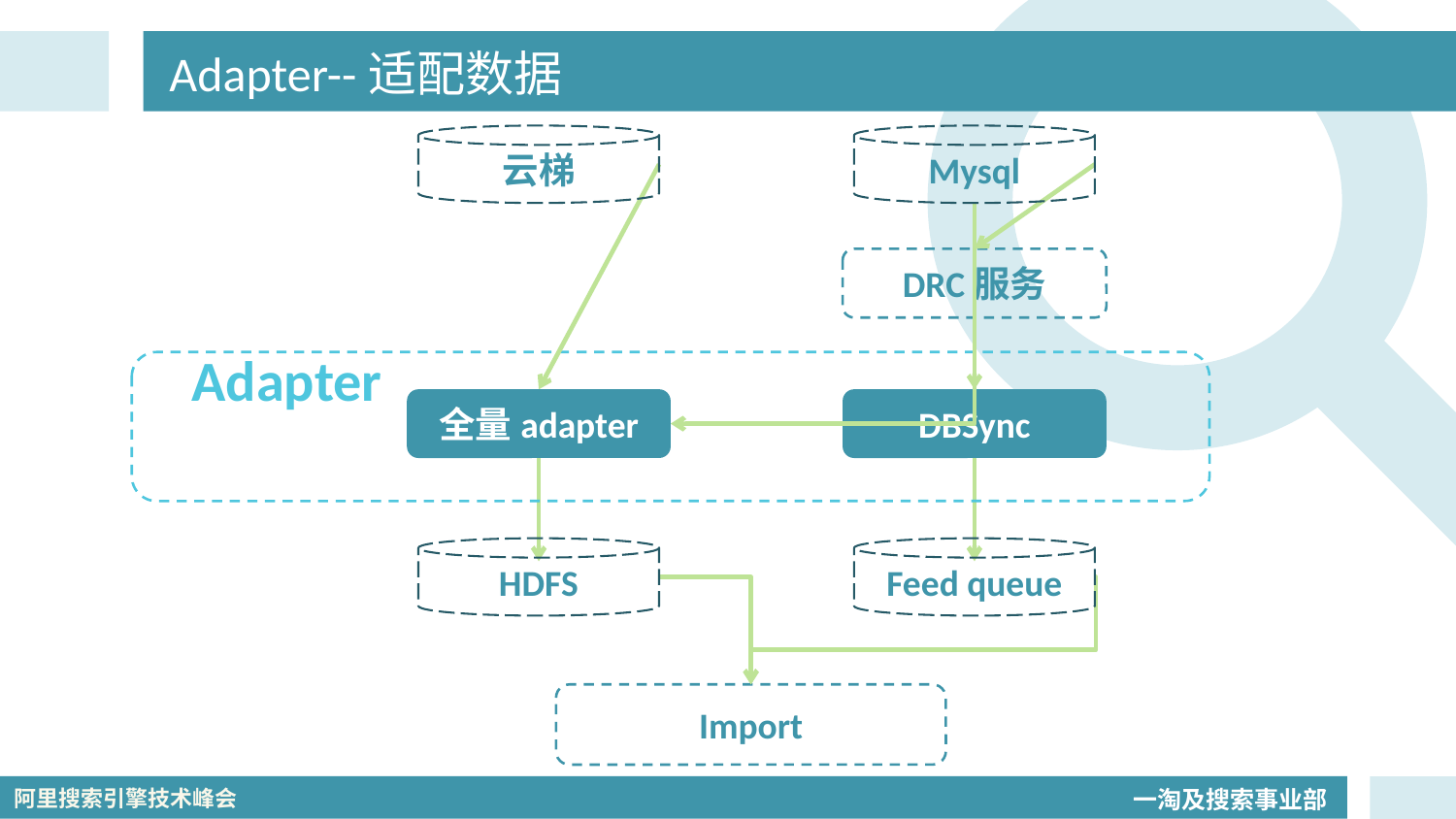

# Adapter--适配数据
云梯
Mysql
DRC服务
Adapter

全量adapter
DBSync
HDFS
Feed queue
Import